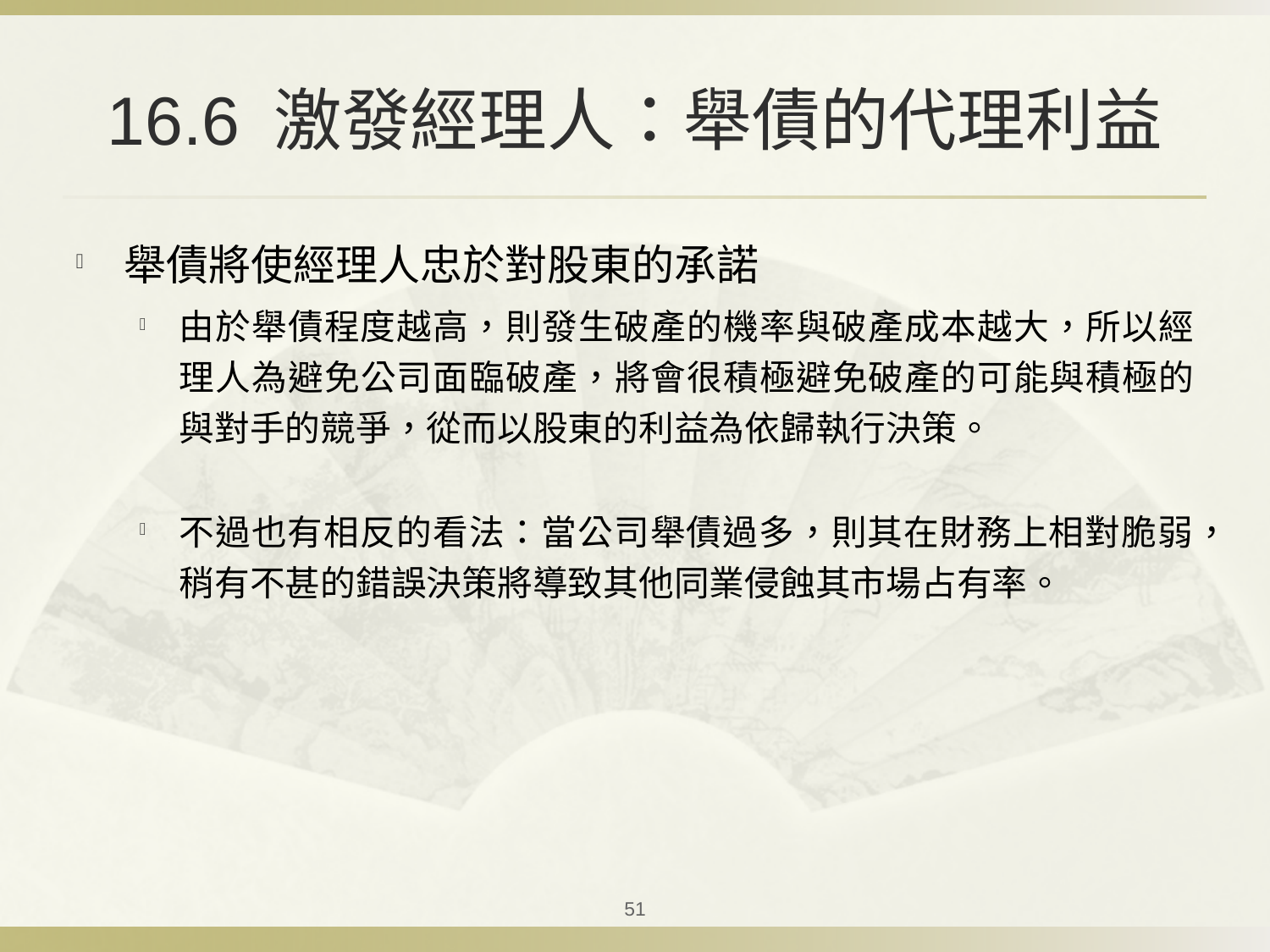

# 16.6 激發經理人：舉債的代理利益
舉債將使經理人忠於對股東的承諾
由於舉債程度越高，則發生破產的機率與破產成本越大，所以經理人為避免公司面臨破產，將會很積極避免破產的可能與積極的與對手的競爭，從而以股東的利益為依歸執行決策。

不過也有相反的看法：當公司舉債過多，則其在財務上相對脆弱，稍有不甚的錯誤決策將導致其他同業侵蝕其市場占有率。

51